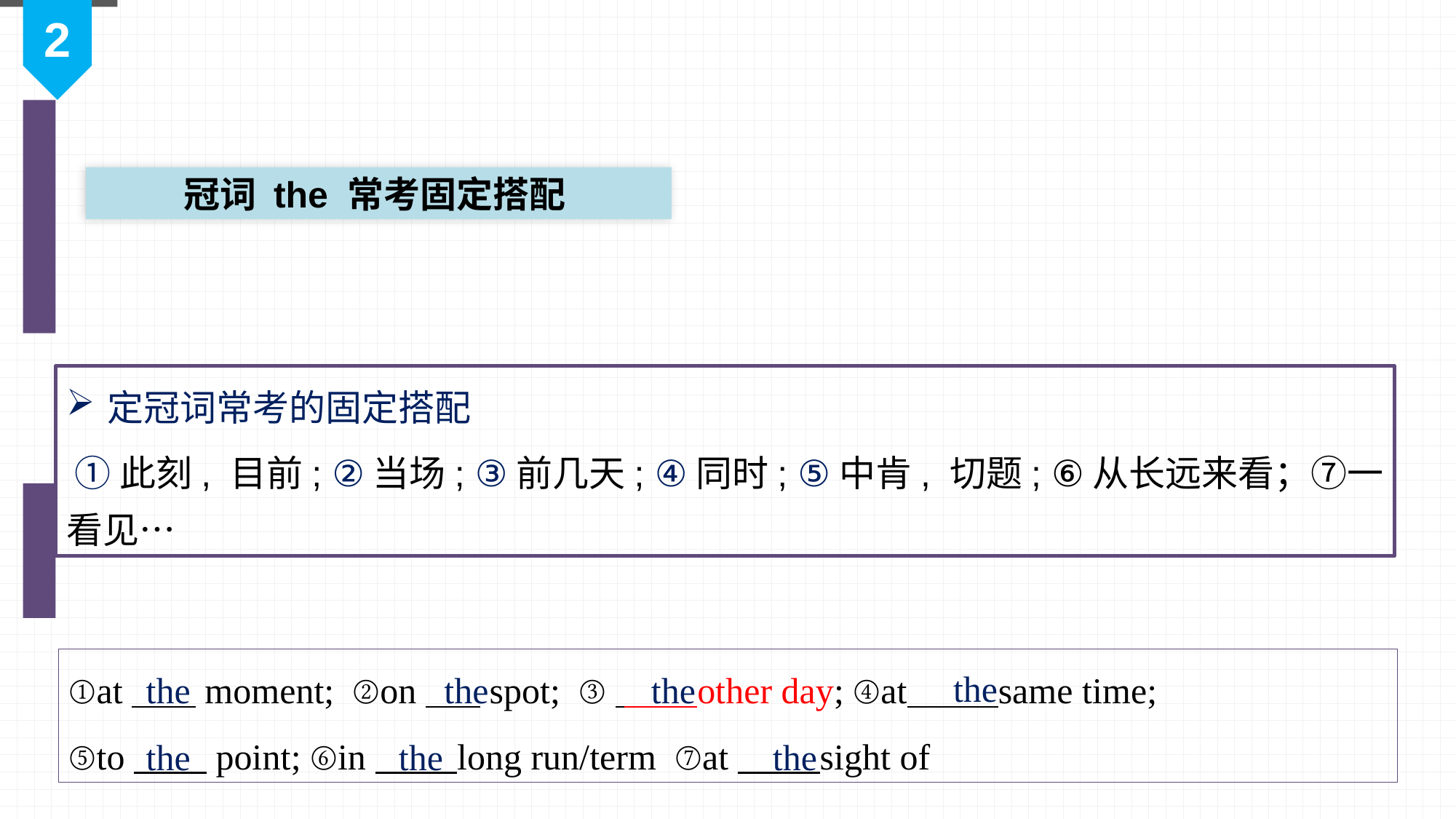

2

冠词 the 常考固定搭配
定冠词常考的固定搭配
 ①此刻, 目前; ②当场; ③前几天; ④同时; ⑤中肯, 切题; ⑥从长远来看；⑦一看见…

the
①at         moment;  ②on        spot;  ③          other day; ④at          same time;
⑤to          point; ⑥in          long run/term  ⑦at          sight of
the
the
the
the
the
the